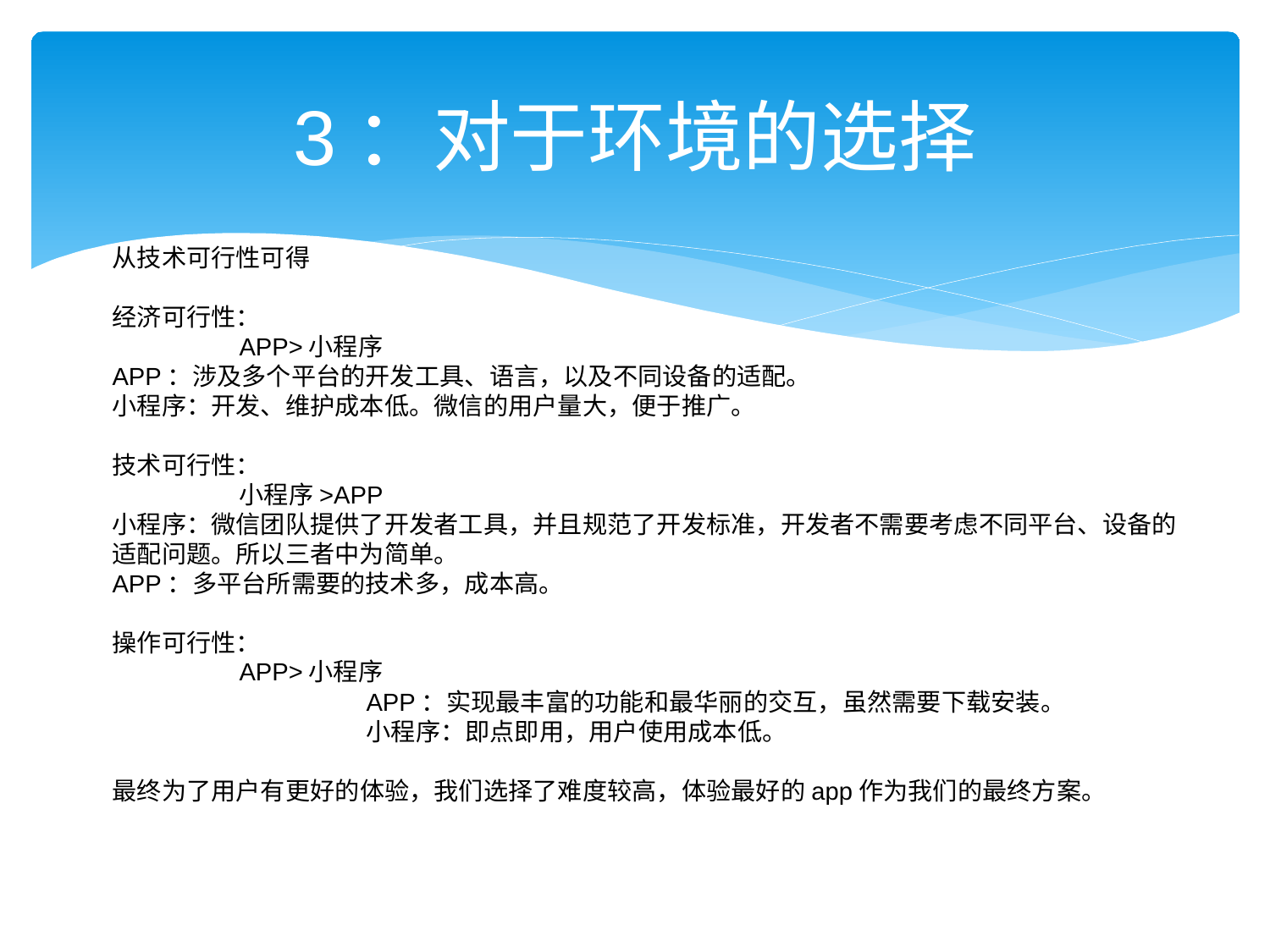

# 3：对于环境的选择
从技术可行性可得

经济可行性：
	APP>小程序
APP：涉及多个平台的开发工具、语言，以及不同设备的适配。
小程序：开发、维护成本低。微信的用户量大，便于推广。

技术可行性：
	小程序>APP
小程序：微信团队提供了开发者工具，并且规范了开发标准，开发者不需要考虑不同平台、设备的适配问题。所以三者中为简单。
APP：多平台所需要的技术多，成本高。

操作可行性：
	APP>小程序
		APP：实现最丰富的功能和最华丽的交互，虽然需要下载安装。
		小程序：即点即用，用户使用成本低。

最终为了用户有更好的体验，我们选择了难度较高，体验最好的app作为我们的最终方案。